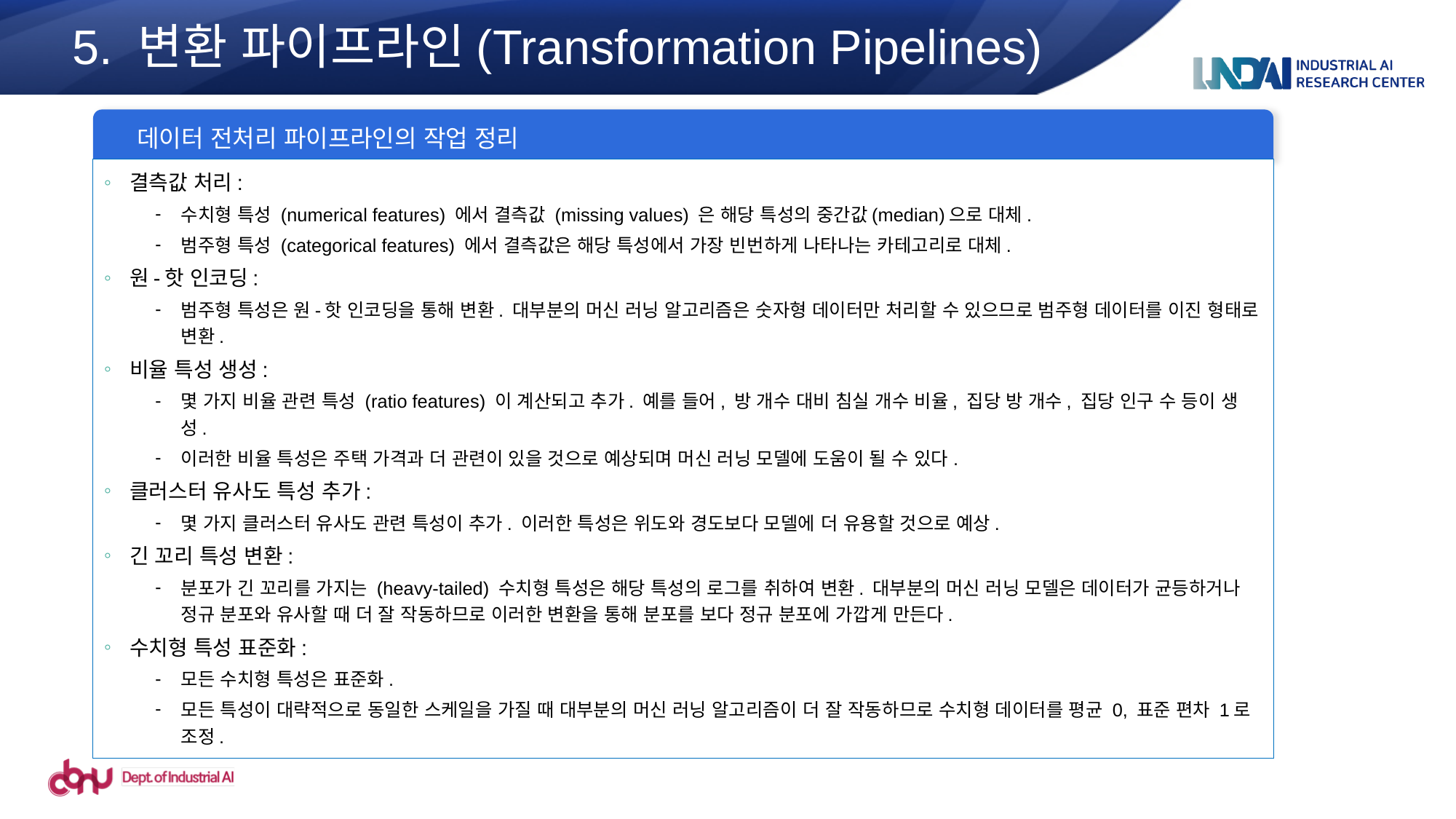

5. 변환 파이프라인(Transformation Pipelines)
   데이터 전처리 파이프라인의 작업 정리
결측값 처리:
수치형 특성 (numerical features) 에서 결측값 (missing values) 은 해당 특성의 중간값(median)으로 대체.
범주형 특성 (categorical features) 에서 결측값은 해당 특성에서 가장 빈번하게 나타나는 카테고리로 대체.
원-핫 인코딩:
범주형 특성은 원-핫 인코딩을 통해 변환. 대부분의 머신 러닝 알고리즘은 숫자형 데이터만 처리할 수 있으므로 범주형 데이터를 이진 형태로 변환.
비율 특성 생성:
몇 가지 비율 관련 특성 (ratio features) 이 계산되고 추가. 예를 들어, 방 개수 대비 침실 개수 비율, 집당 방 개수, 집당 인구 수 등이 생성.
이러한 비율 특성은 주택 가격과 더 관련이 있을 것으로 예상되며 머신 러닝 모델에 도움이 될 수 있다.
클러스터 유사도 특성 추가:
몇 가지 클러스터 유사도 관련 특성이 추가. 이러한 특성은 위도와 경도보다 모델에 더 유용할 것으로 예상.
긴 꼬리 특성 변환:
분포가 긴 꼬리를 가지는 (heavy-tailed) 수치형 특성은 해당 특성의 로그를 취하여 변환. 대부분의 머신 러닝 모델은 데이터가 균등하거나 정규 분포와 유사할 때 더 잘 작동하므로 이러한 변환을 통해 분포를 보다 정규 분포에 가깝게 만든다.
수치형 특성 표준화:
모든 수치형 특성은 표준화.
모든 특성이 대략적으로 동일한 스케일을 가질 때 대부분의 머신 러닝 알고리즘이 더 잘 작동하므로 수치형 데이터를 평균 0, 표준 편차 1로 조정.